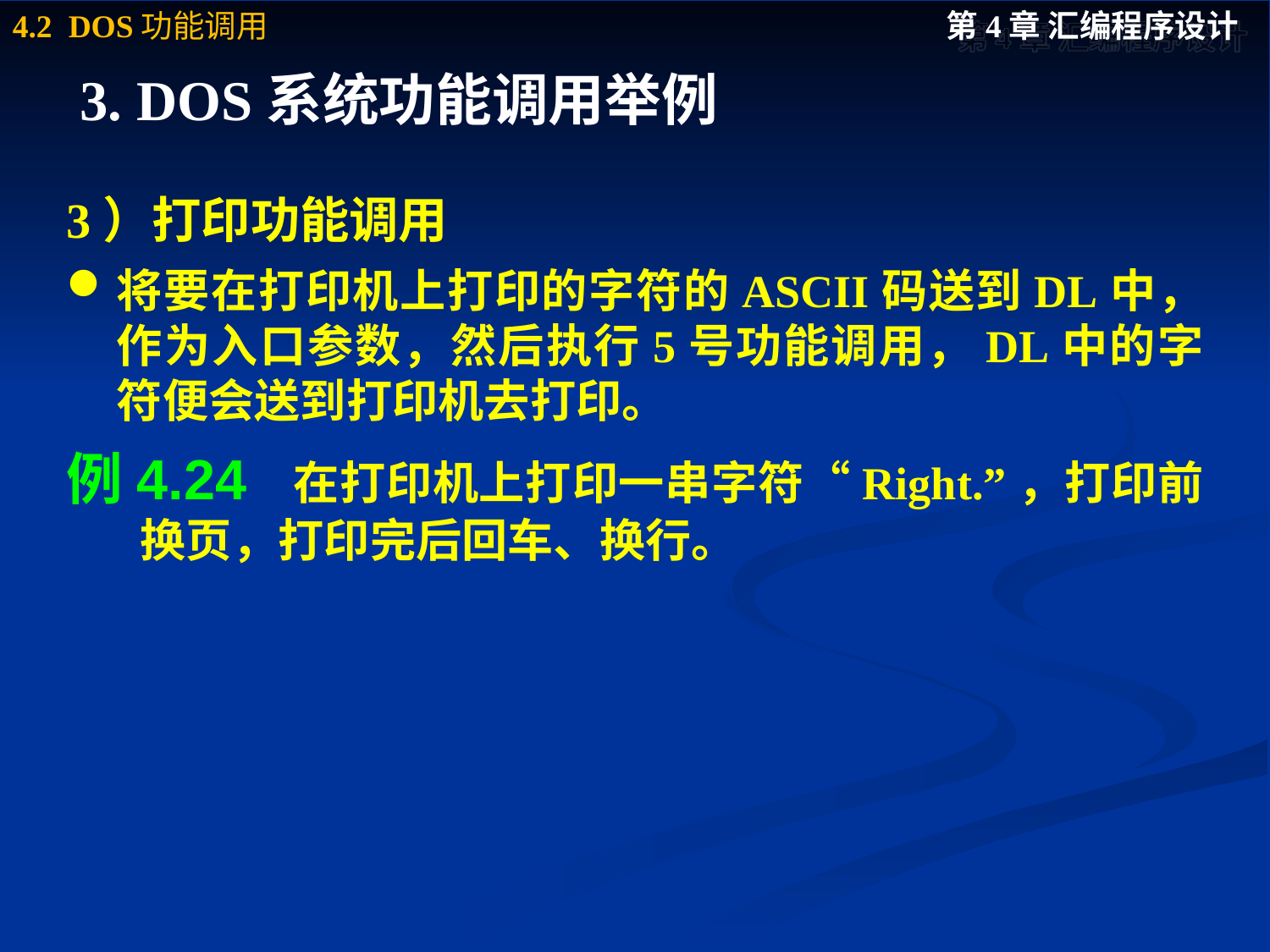

# 3. DOS系统功能调用举例
3）打印功能调用
将要在打印机上打印的字符的ASCII码送到DL中，作为入口参数，然后执行5号功能调用，DL中的字符便会送到打印机去打印。
例4.24  在打印机上打印一串字符“Right.”，打印前换页，打印完后回车、换行。